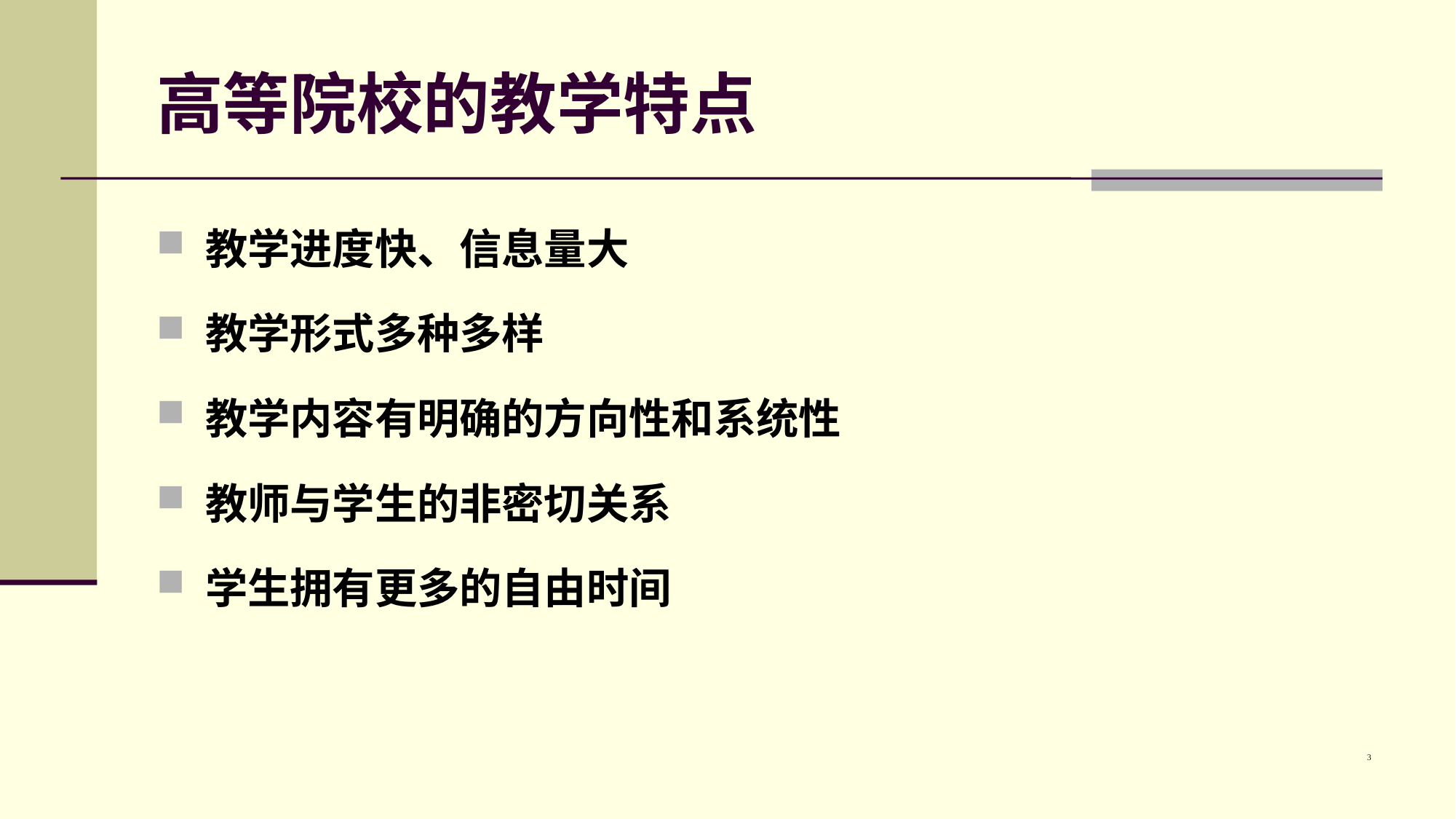

# 高等院校的教学特点
 教学进度快、信息量大
 教学形式多种多样
 教学内容有明确的方向性和系统性
 教师与学生的非密切关系
 学生拥有更多的自由时间

3